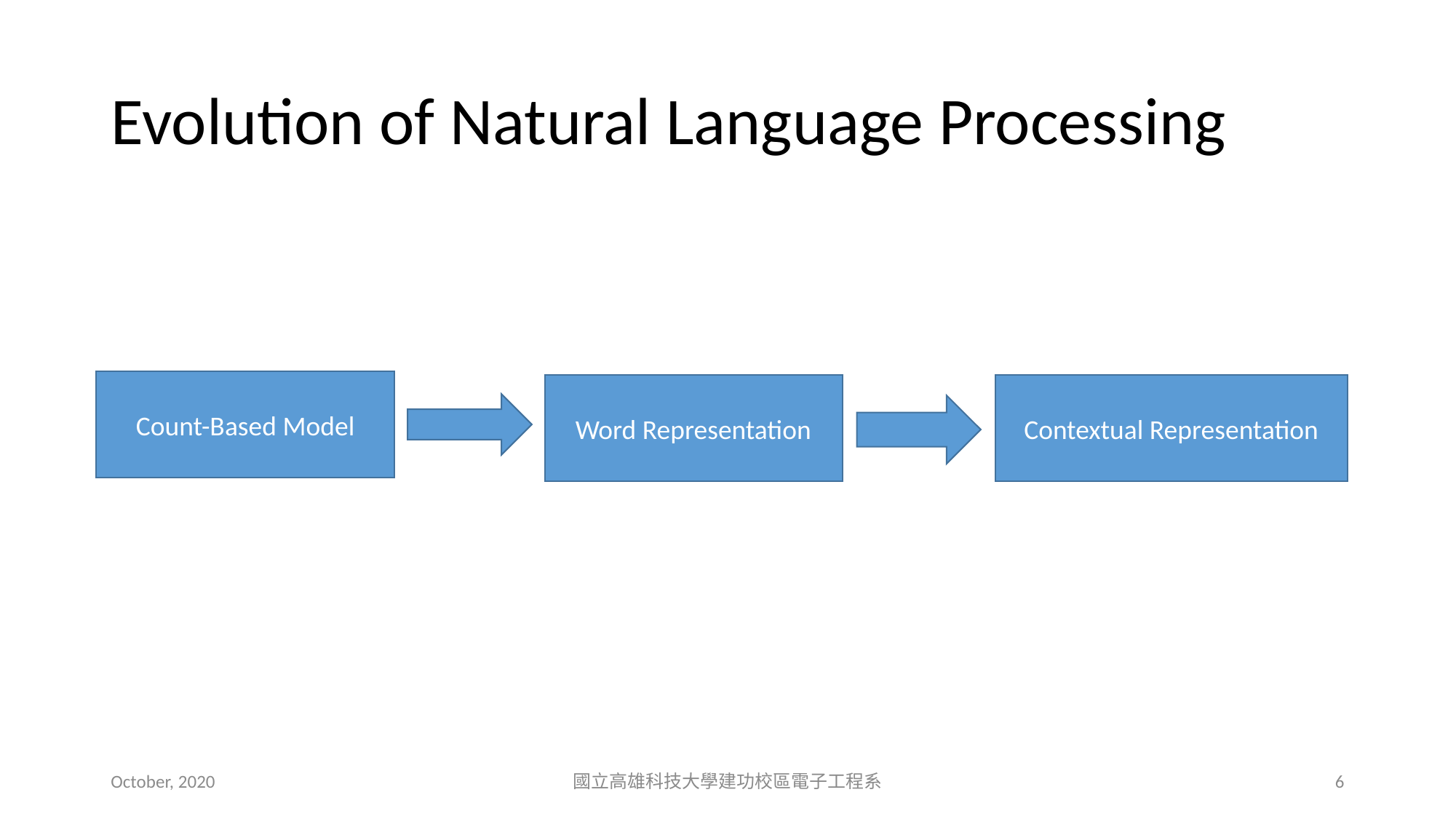

# Evolution of Natural Language Processing

Count-Based Model
Word Representation
Contextual Representation

October, 2020
國立高雄科技大學建功校區電子工程系
6